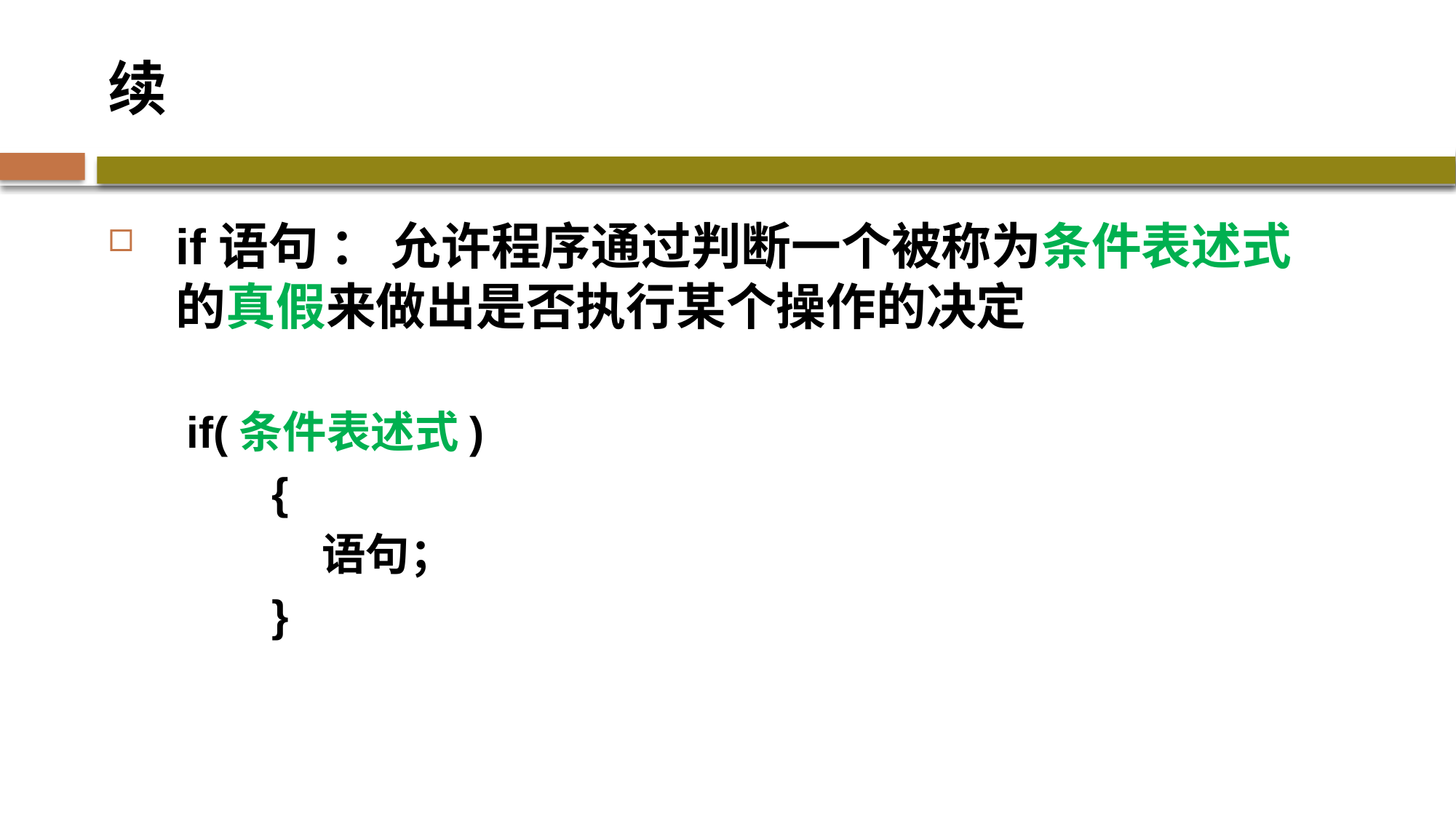

# 续
if语句 ： 允许程序通过判断一个被称为条件表述式的真假来做出是否执行某个操作的决定

  if(条件表述式)
	{
   	    语句；
	}